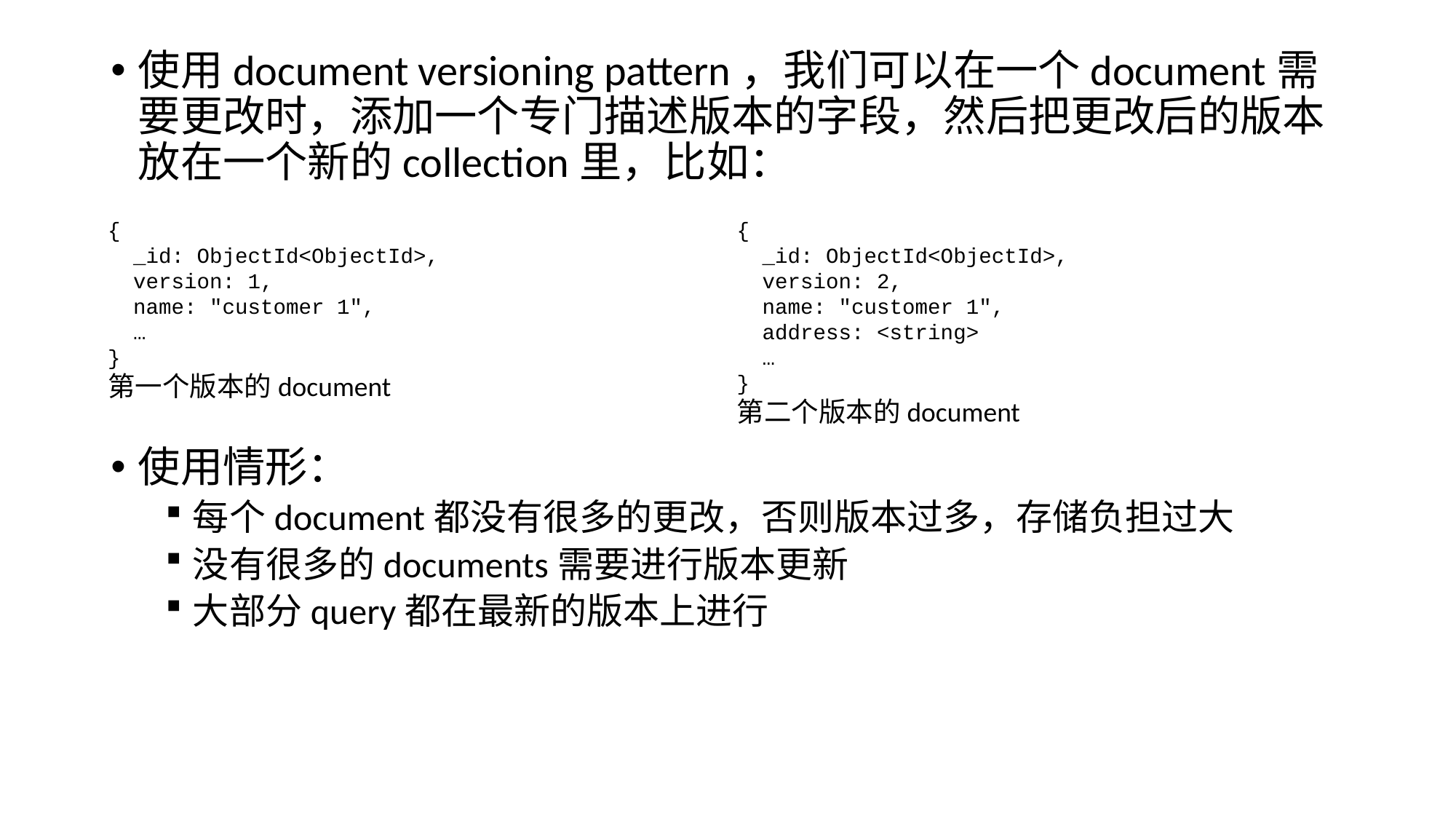

使用document versioning pattern，我们可以在一个document需要更改时，添加一个专门描述版本的字段，然后把更改后的版本放在一个新的collection里，比如：

使用情形：
每个document都没有很多的更改，否则版本过多，存储负担过大
没有很多的documents需要进行版本更新
大部分query都在最新的版本上进行
{
  _id: ObjectId<ObjectId>,
  version: 2,
  name: "customer 1",
  address: <string>
  …
}
第二个版本的document
{
  _id: ObjectId<ObjectId>,
  version: 1,
  name: "customer 1",
  …
}
第一个版本的document